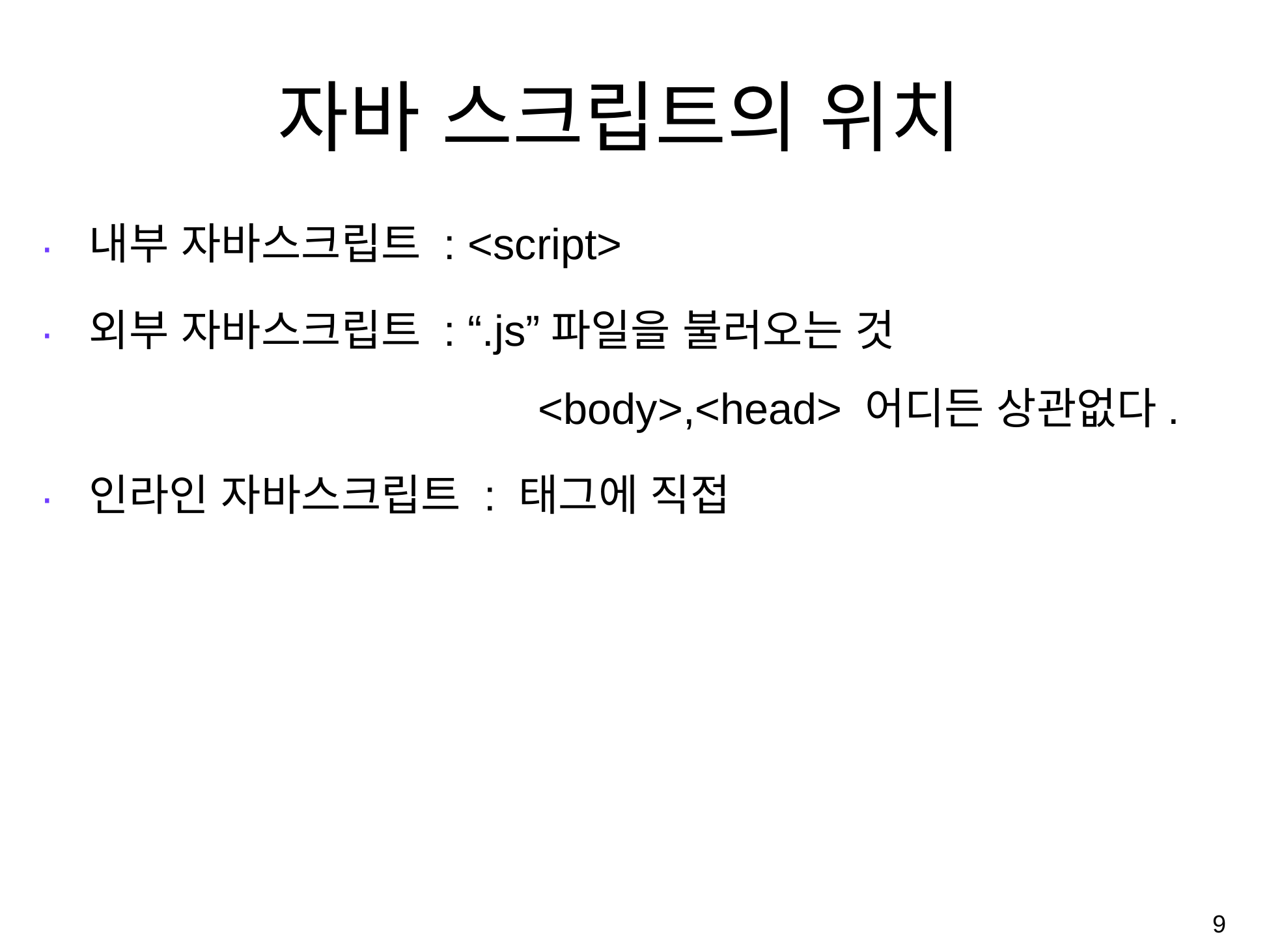

# 자바 스크립트의 위치
내부 자바스크립트 : <script>
외부 자바스크립트 : “.js”파일을 불러오는 것
				    <body>,<head> 어디든 상관없다.
인라인 자바스크립트 : 태그에 직접

9